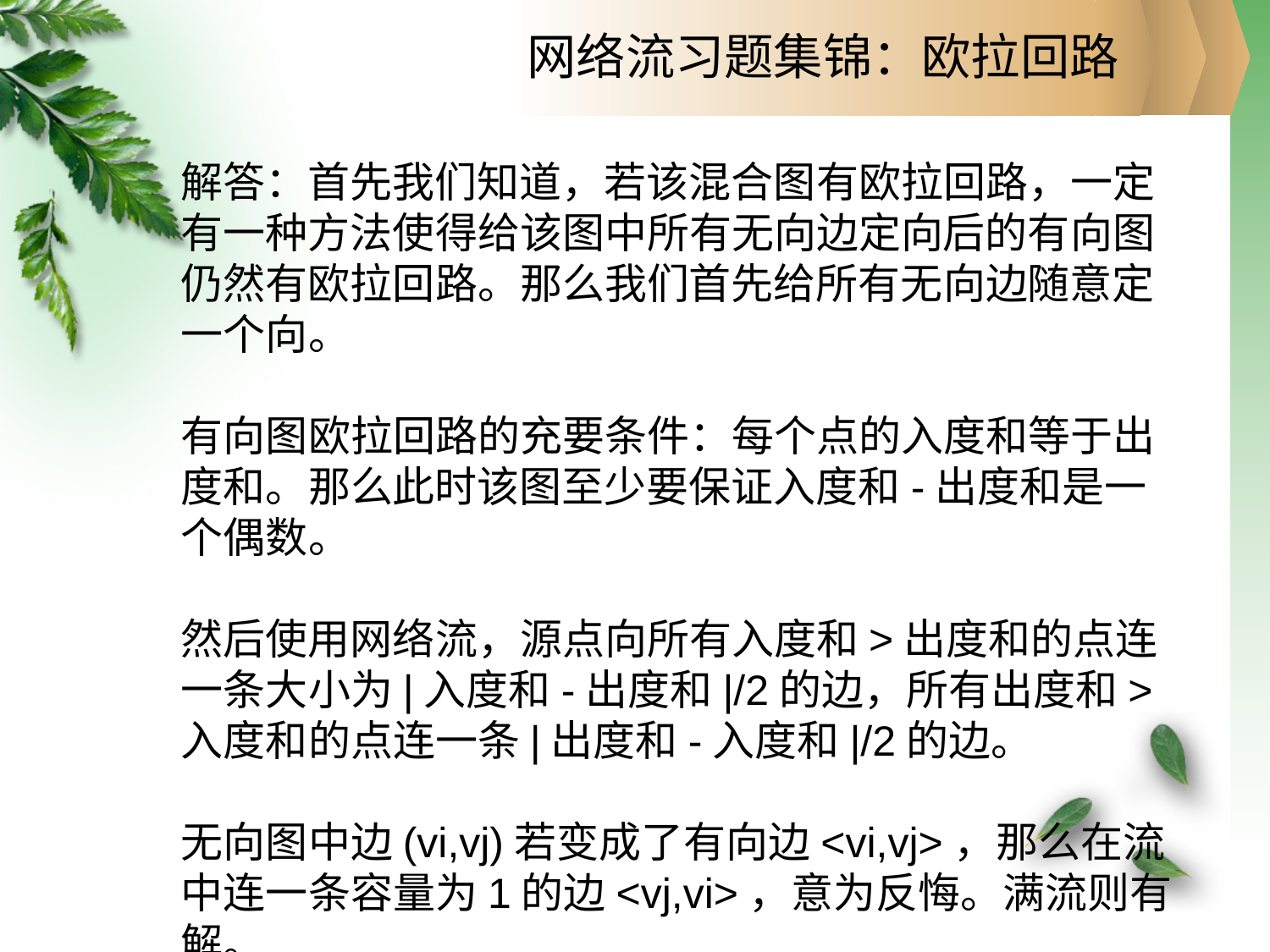

网络流习题集锦：欧拉回路
解答：首先我们知道，若该混合图有欧拉回路，一定有一种方法使得给该图中所有无向边定向后的有向图仍然有欧拉回路。那么我们首先给所有无向边随意定一个向。

有向图欧拉回路的充要条件：每个点的入度和等于出度和。那么此时该图至少要保证入度和-出度和是一个偶数。

然后使用网络流，源点向所有入度和>出度和的点连一条大小为|入度和-出度和|/2的边，所有出度和>入度和的点连一条|出度和-入度和|/2的边。

无向图中边(vi,vj)若变成了有向边<vi,vj>，那么在流中连一条容量为1的边<vj,vi>，意为反悔。满流则有解。